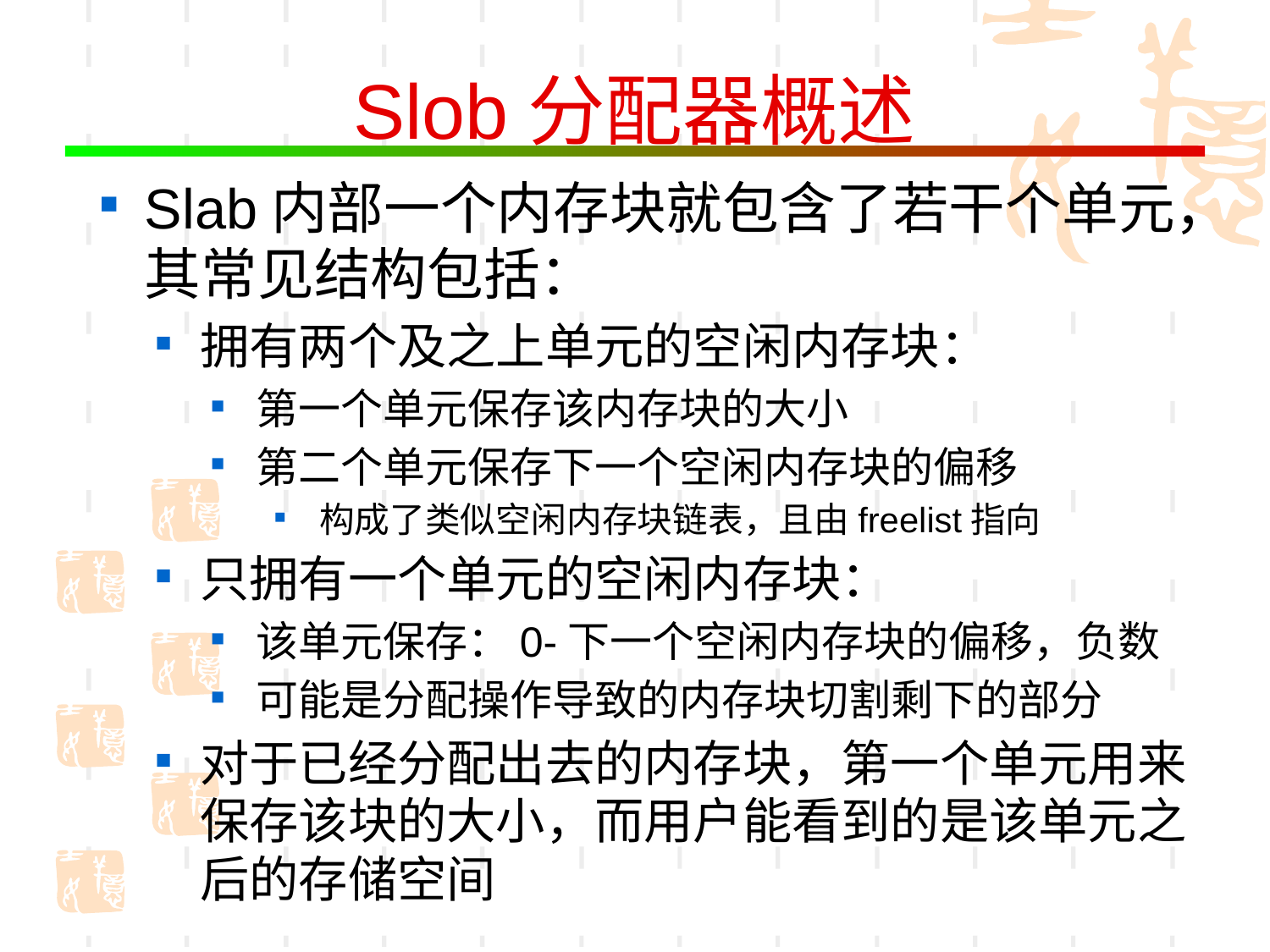

# Slob分配器概述
Slab内部一个内存块就包含了若干个单元，其常见结构包括：
拥有两个及之上单元的空闲内存块：
第一个单元保存该内存块的大小
第二个单元保存下一个空闲内存块的偏移
构成了类似空闲内存块链表，且由freelist指向
只拥有一个单元的空闲内存块：
该单元保存：0-下一个空闲内存块的偏移，负数
可能是分配操作导致的内存块切割剩下的部分
对于已经分配出去的内存块，第一个单元用来保存该块的大小，而用户能看到的是该单元之后的存储空间